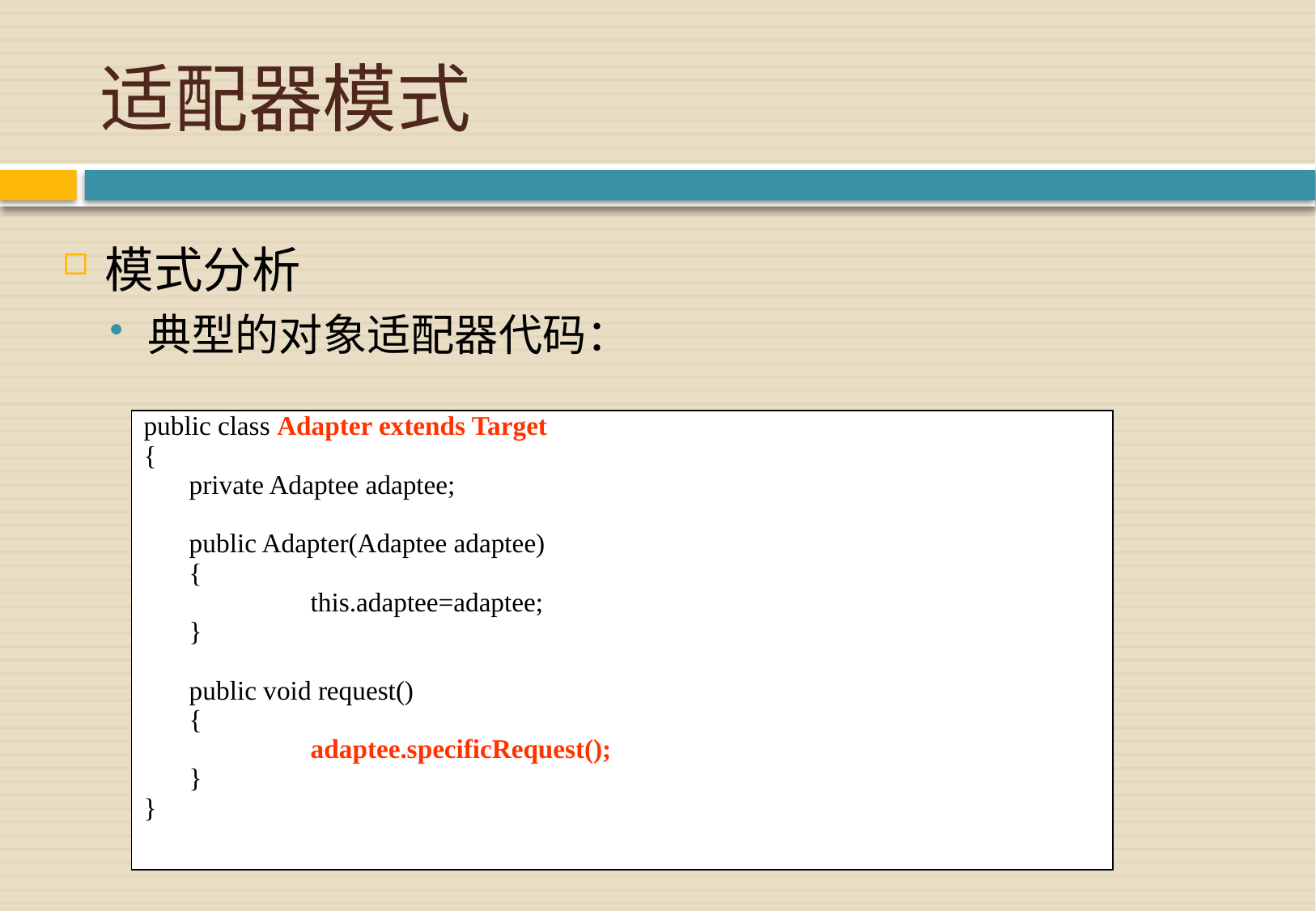

# 适配器模式
模式分析
典型的对象适配器代码：

| public class Adapter extends Target { private Adaptee adaptee; public Adapter(Adaptee adaptee) { this.adaptee=adaptee; } public void request() { adaptee.specificRequest(); } } |
| --- |